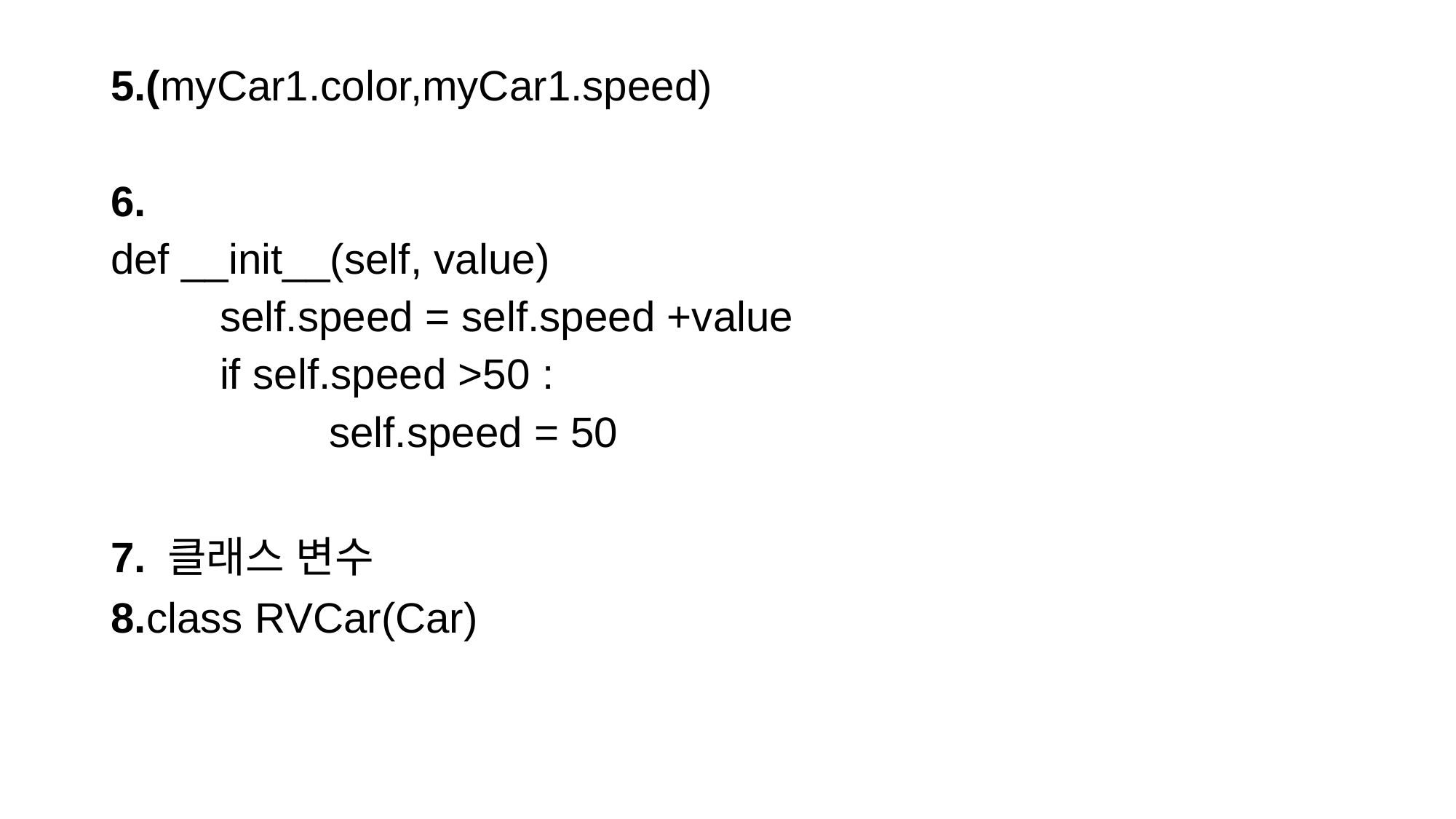

5.(myCar1.color,myCar1.speed)

6.
def __init__(self, value)
	self.speed = self.speed +value
	if self.speed >50 :
		self.speed = 50

7. 클래스 변수
8.class RVCar(Car)